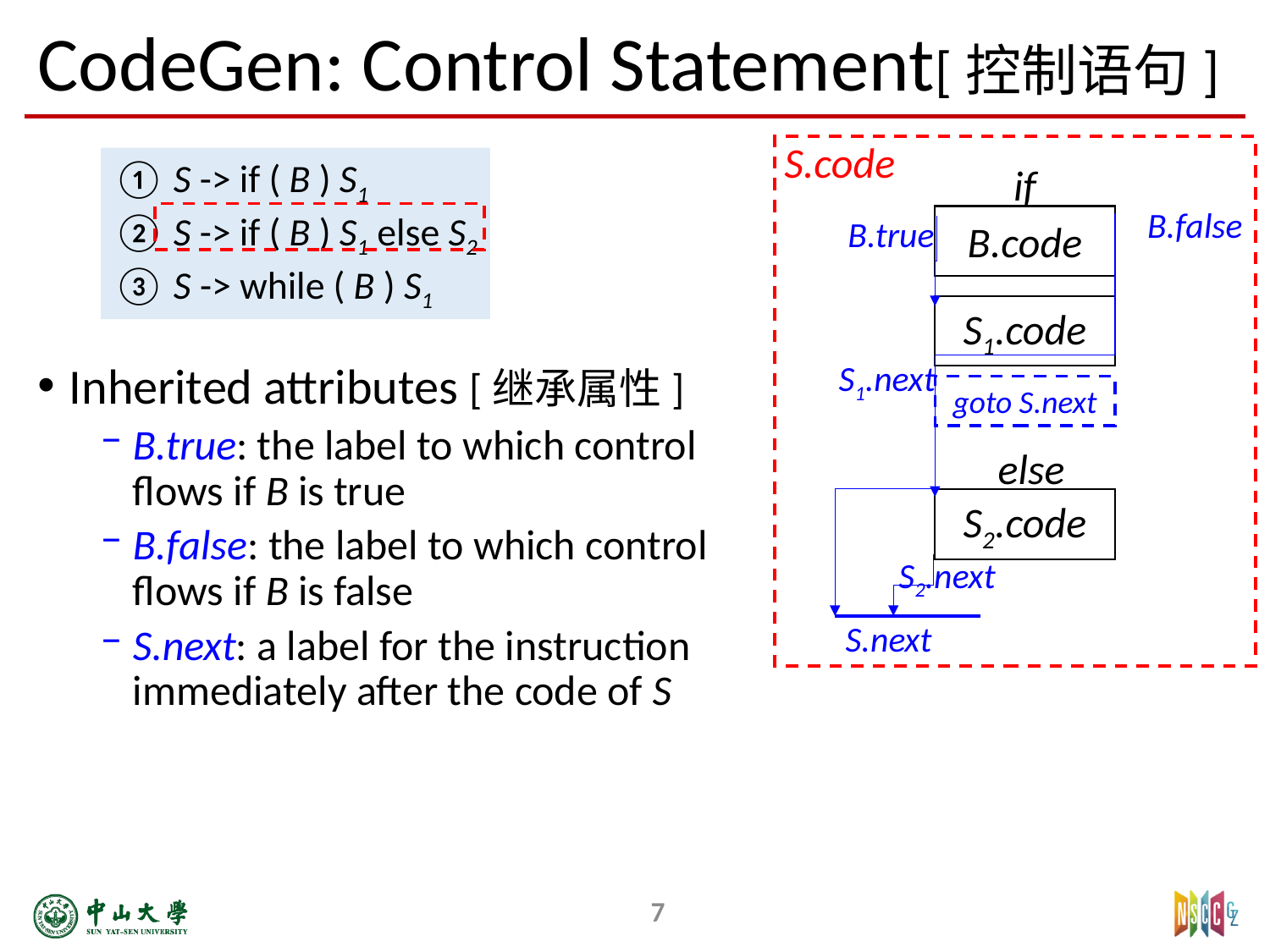

# CodeGen: Control Statement[控制语句]
S.code

Inherited attributes [继承属性]
B.true: the label to which control flows if B is true
B.false: the label to which control flows if B is false
S.next: a label for the instruction immediately after the code of S

① S -> if ( B ) S1
② S -> if ( B ) S1 else S2
③ S -> while ( B ) S1
if
B.false

B.true
B.code
S1.code
S1.next
S2.next
goto S.next
S.next
else
S2.code
7